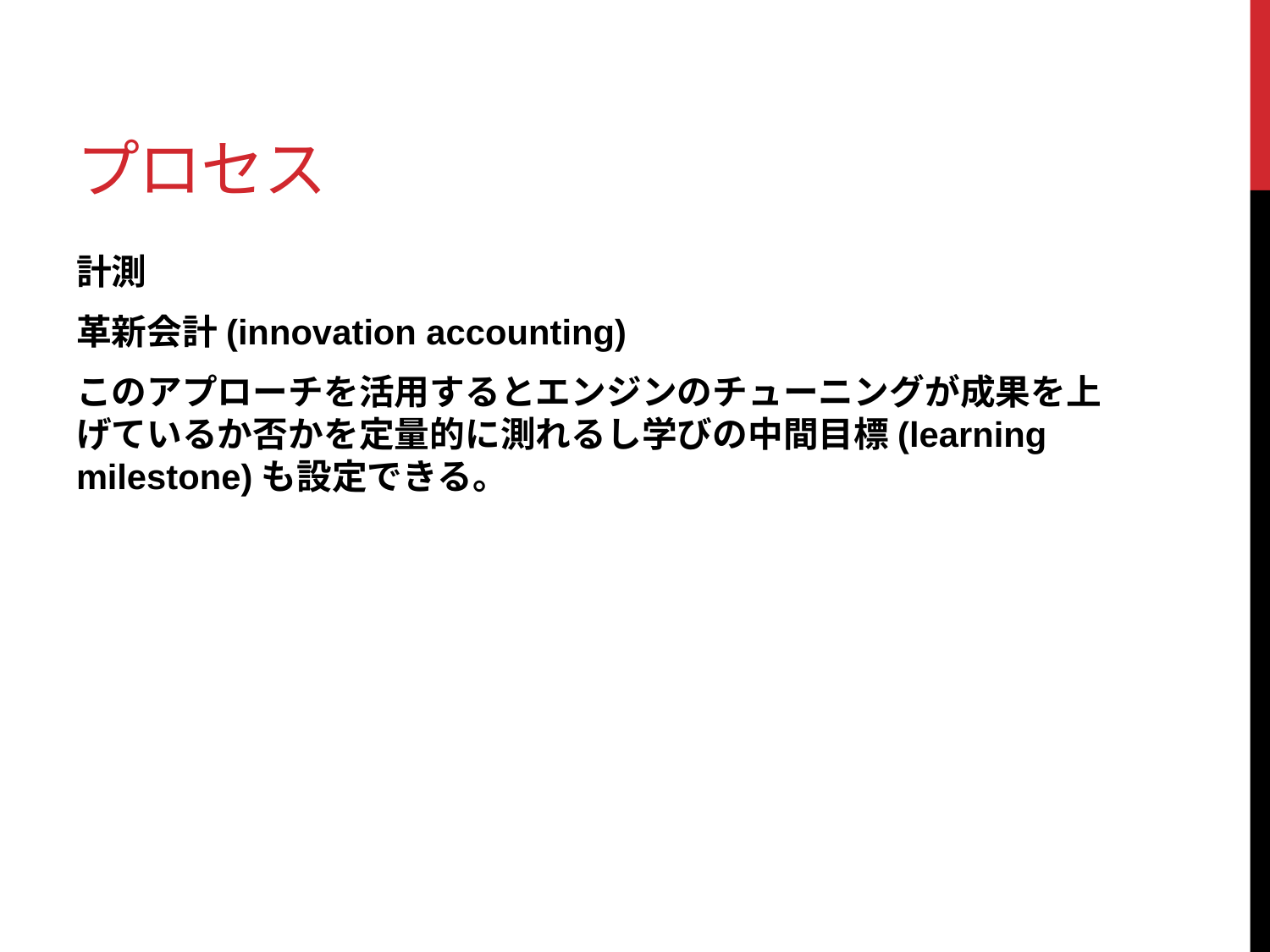

# プロセス
計測
革新会計(innovation accounting)
このアプローチを活用するとエンジンのチューニングが成果を上げているか否かを定量的に測れるし学びの中間目標(learning milestone)も設定できる。